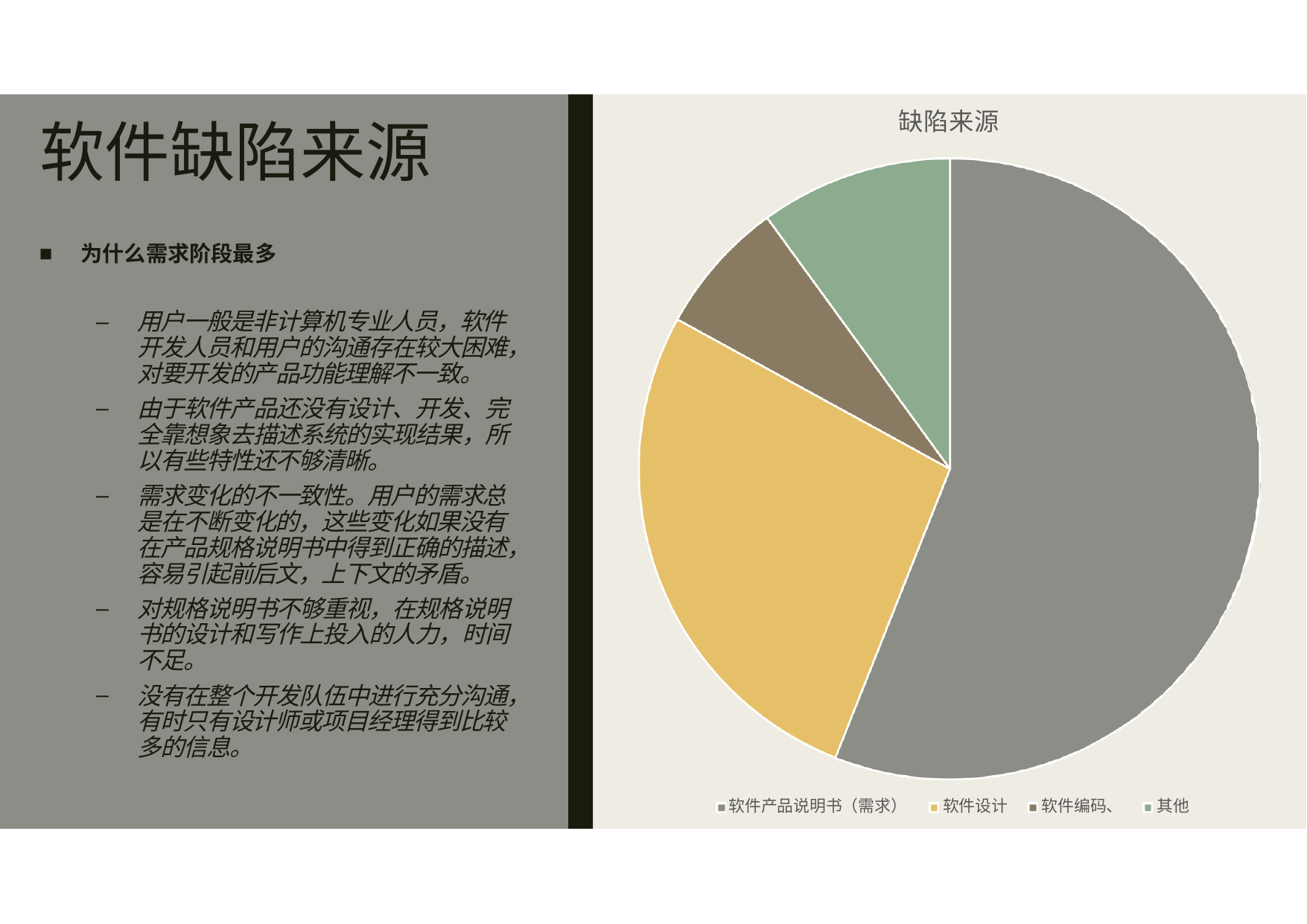

# 缺陷来源
软件缺陷来源
为什么需求阶段最多

用户一般是非计算机专业人员，软件 开发人员和用户的沟通存在较大困难， 对要开发的产品功能理解不一致。
由于软件产品还没有设计、开发、完 全靠想象去描述系统的实现结果，所 以有些特性还不够清晰。
需求变化的不一致性。用户的需求总 是在不断变化的，这些变化如果没有 在产品规格说明书中得到正确的描述， 容易引起前后文，上下文的矛盾。
对规格说明书不够重视，在规格说明 书的设计和写作上投入的人力，时间 不足。
没有在整个开发队伍中进行充分沟通， 有时只有设计师或项目经理得到比较 多的信息。
软件产品说明书（需求）	软件设计	软件编码、	其他